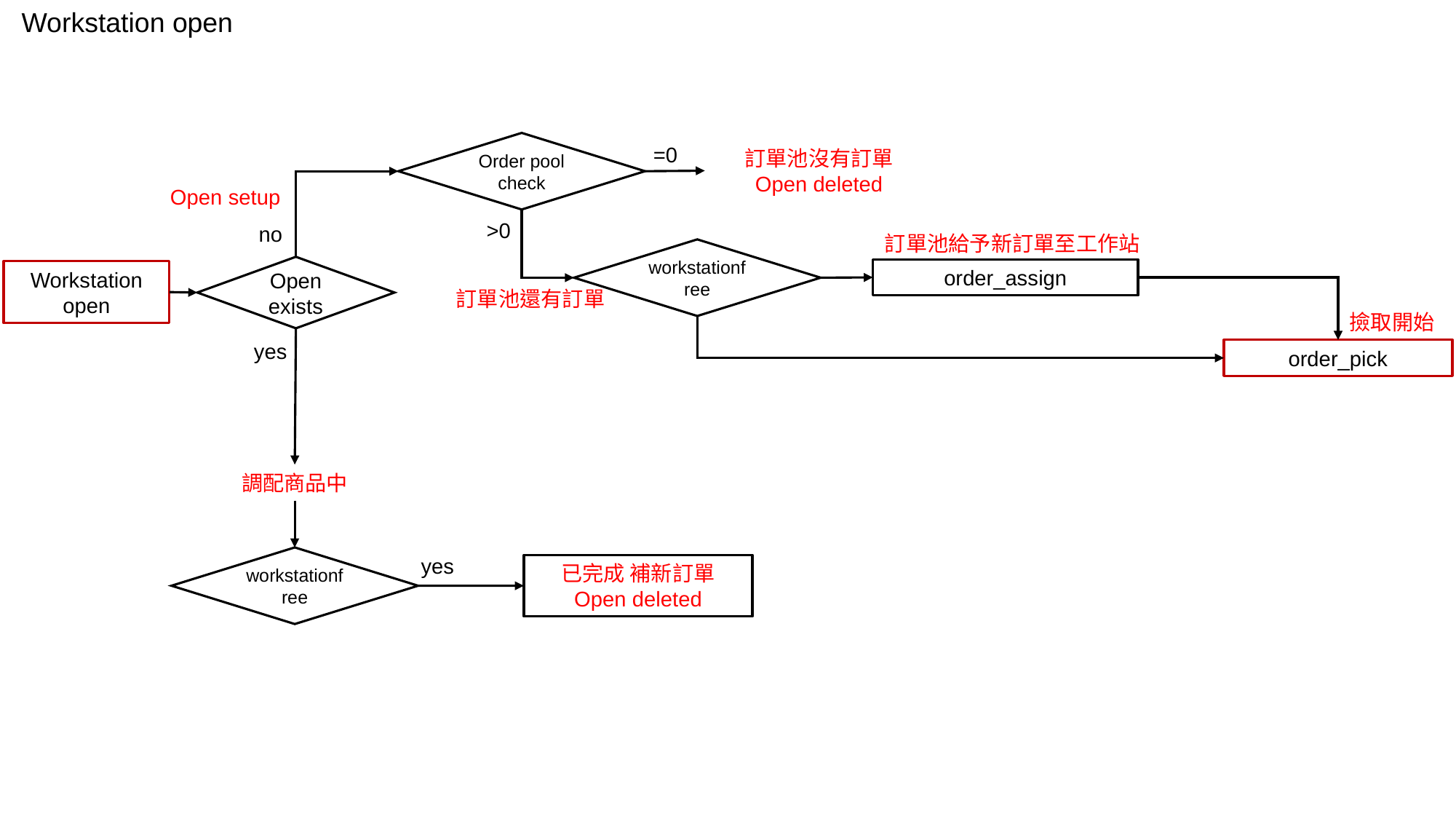

Workstation open
Order pool check
=0
訂單池沒有訂單
Open deleted
Open setup
>0
no
訂單池給予新訂單至工作站
workstationfree
Open
exists
order_assign
Workstation open
訂單池還有訂單
撿取開始
yes
order_pick
調配商品中
yes
workstationfree
已完成 補新訂單
Open deleted